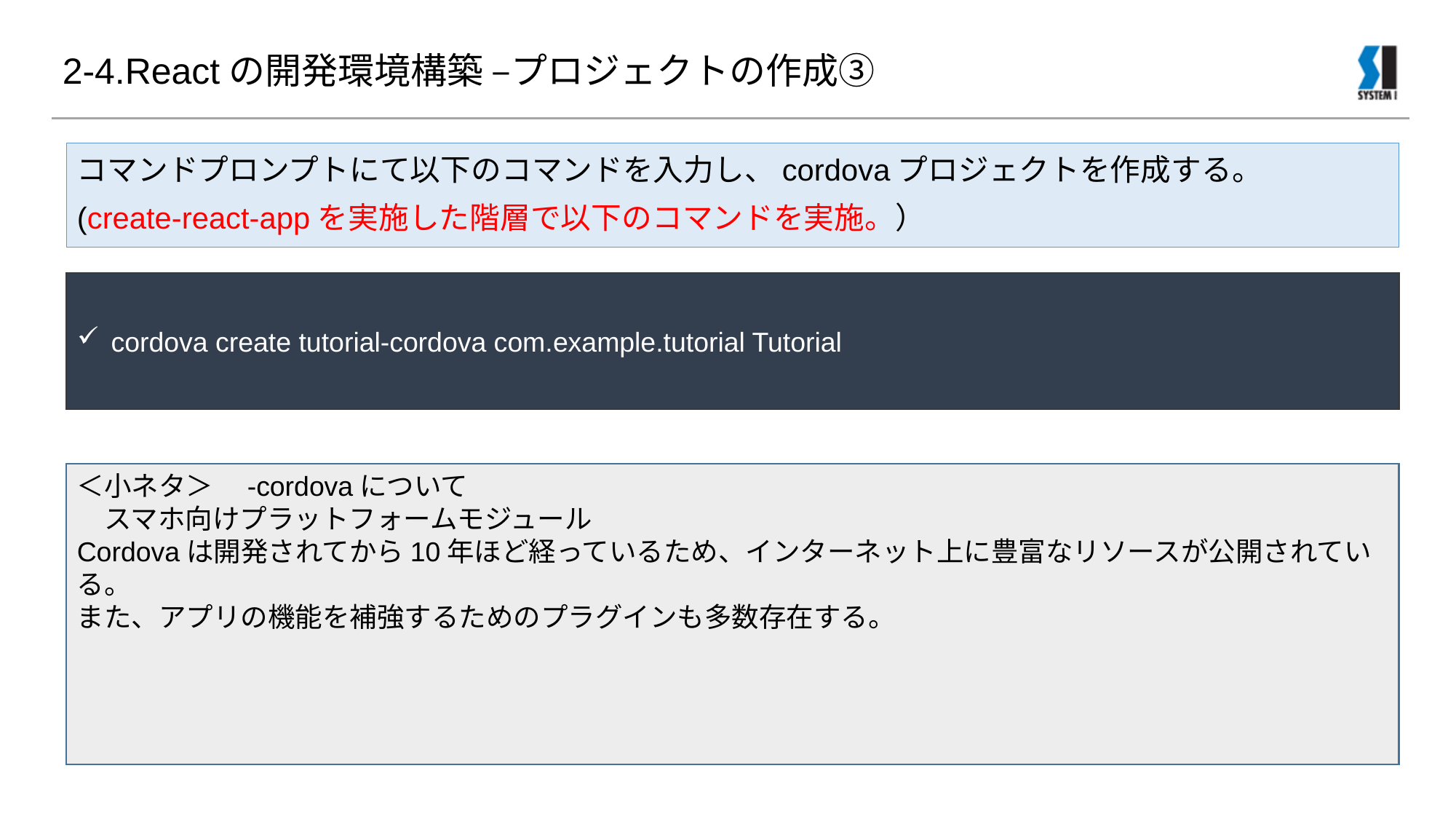

# 2-4.Reactの開発環境構築 –プロジェクトの作成③
コマンドプロンプトにて以下のコマンドを入力し、cordovaプロジェクトを作成する。
(create-react-appを実施した階層で以下のコマンドを実施。）
cordova create tutorial-cordova com.example.tutorial Tutorial
＜小ネタ＞　-cordovaについて
　スマホ向けプラットフォームモジュール
Cordovaは開発されてから10年ほど経っているため、インターネット上に豊富なリソースが公開されている。
また、アプリの機能を補強するためのプラグインも多数存在する。